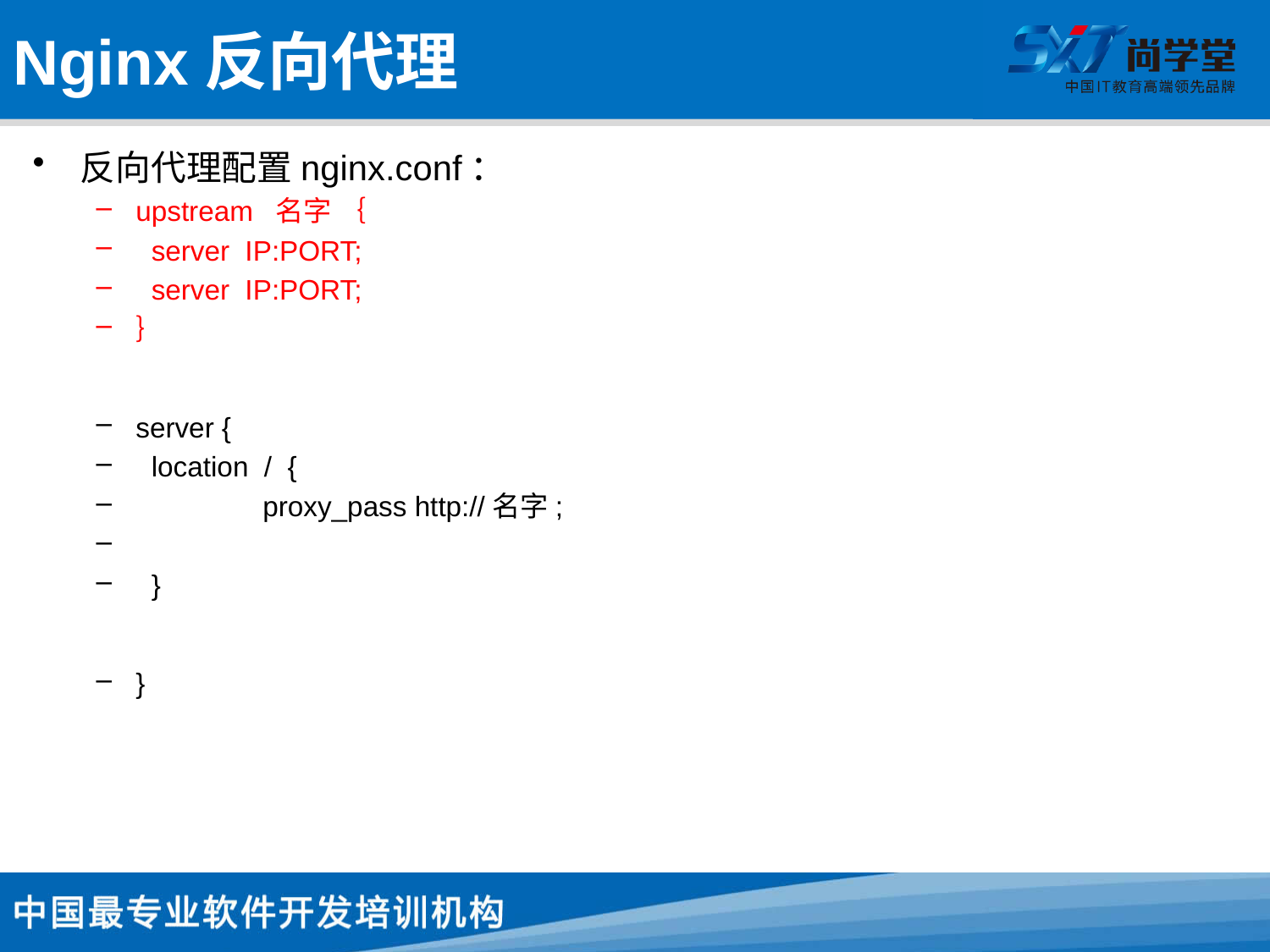

# Nginx反向代理
反向代理配置nginx.conf：
upstream  名字 ｛
  server  IP:PORT;
  server  IP:PORT;
｝

server {
  location  /  {
	proxy_pass http://名字;

  }

}